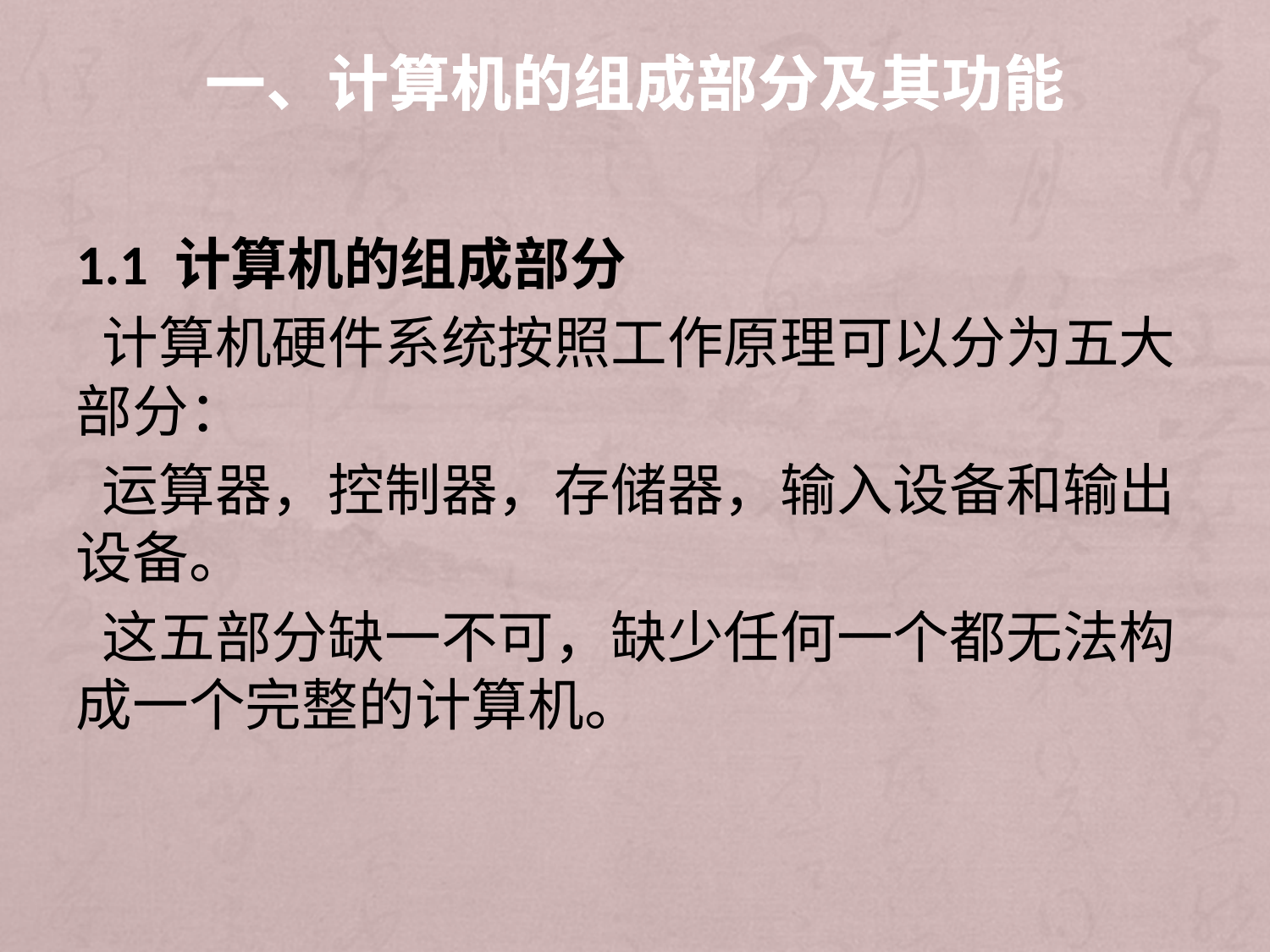

# 一、计算机的组成部分及其功能
1.1 计算机的组成部分
 计算机硬件系统按照工作原理可以分为五大部分：
 运算器，控制器，存储器，输入设备和输出设备。
 这五部分缺一不可，缺少任何一个都无法构成一个完整的计算机。